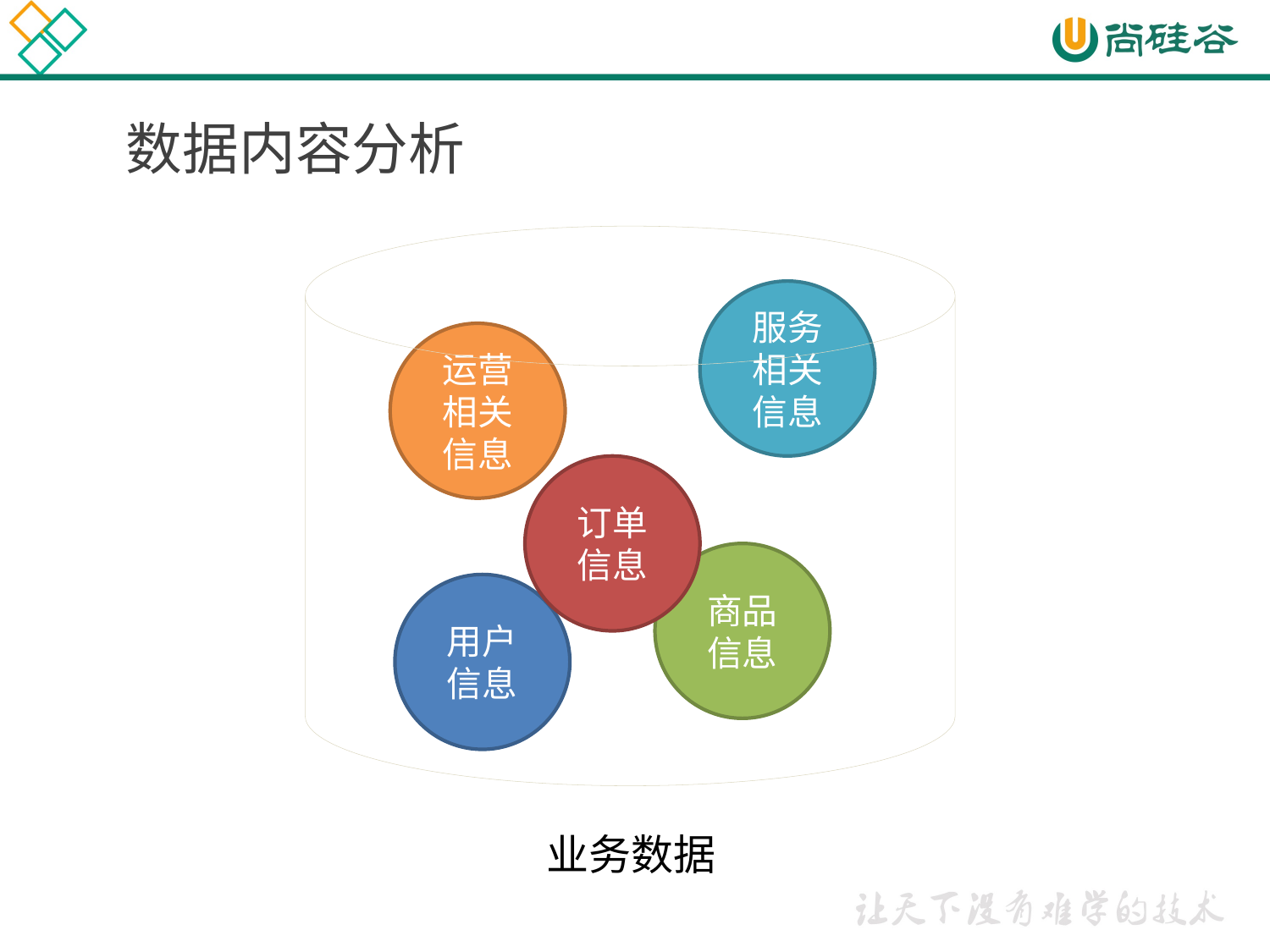

# 数据内容分析

服务相关信息
运营相关信息
订单信息
商品信息
用户信息
业务数据